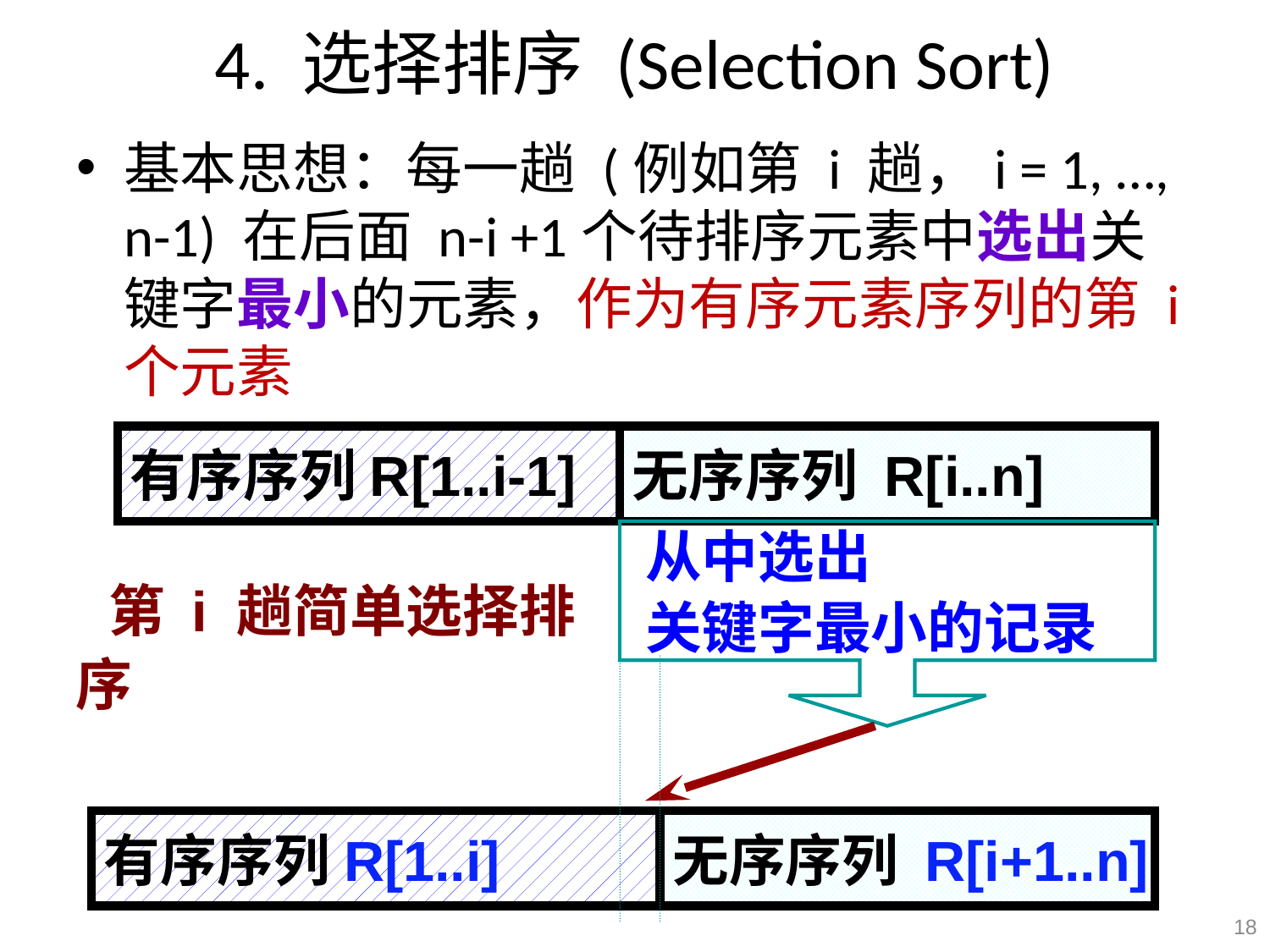

# 4. 选择排序 (Selection Sort)

基本思想：每一趟 (例如第 i 趟，i = 1, …, n-1) 在后面 n-i +1个待排序元素中选出关键字最小的元素，作为有序元素序列的第 i 个元素

有序序列R[1..i-1]
无序序列 R[i..n]
从中选出
关键字最小的记录

 第 i 趟简单选择排序

有序序列R[1..i]
无序序列 R[i+1..n]
18